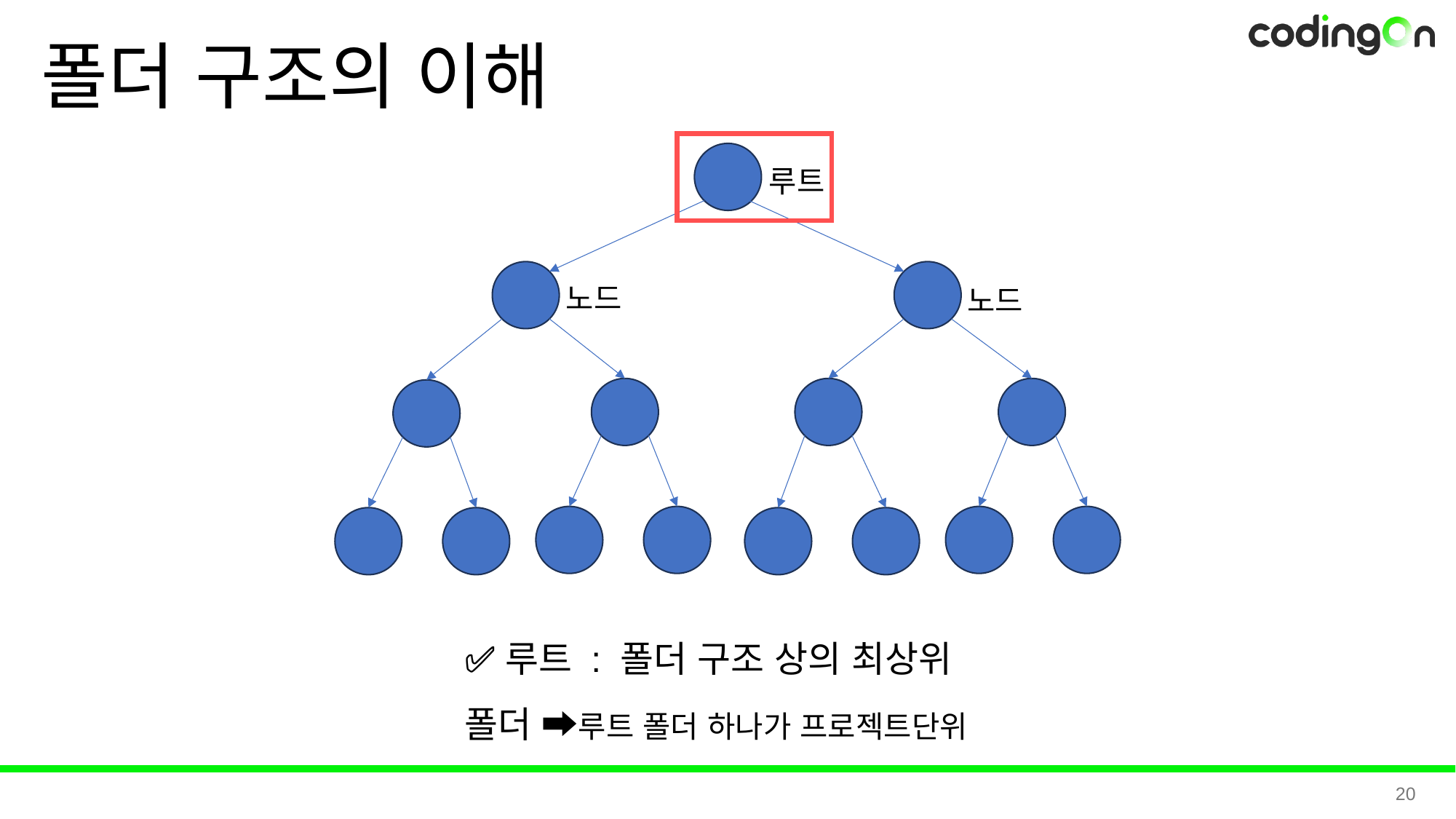

# 폴더 구조의 이해

루트

노드
노드

✅루트 : 폴더 구조 상의 최상위 폴더 ➡️루트 폴더 하나가 프로젝트단위
20